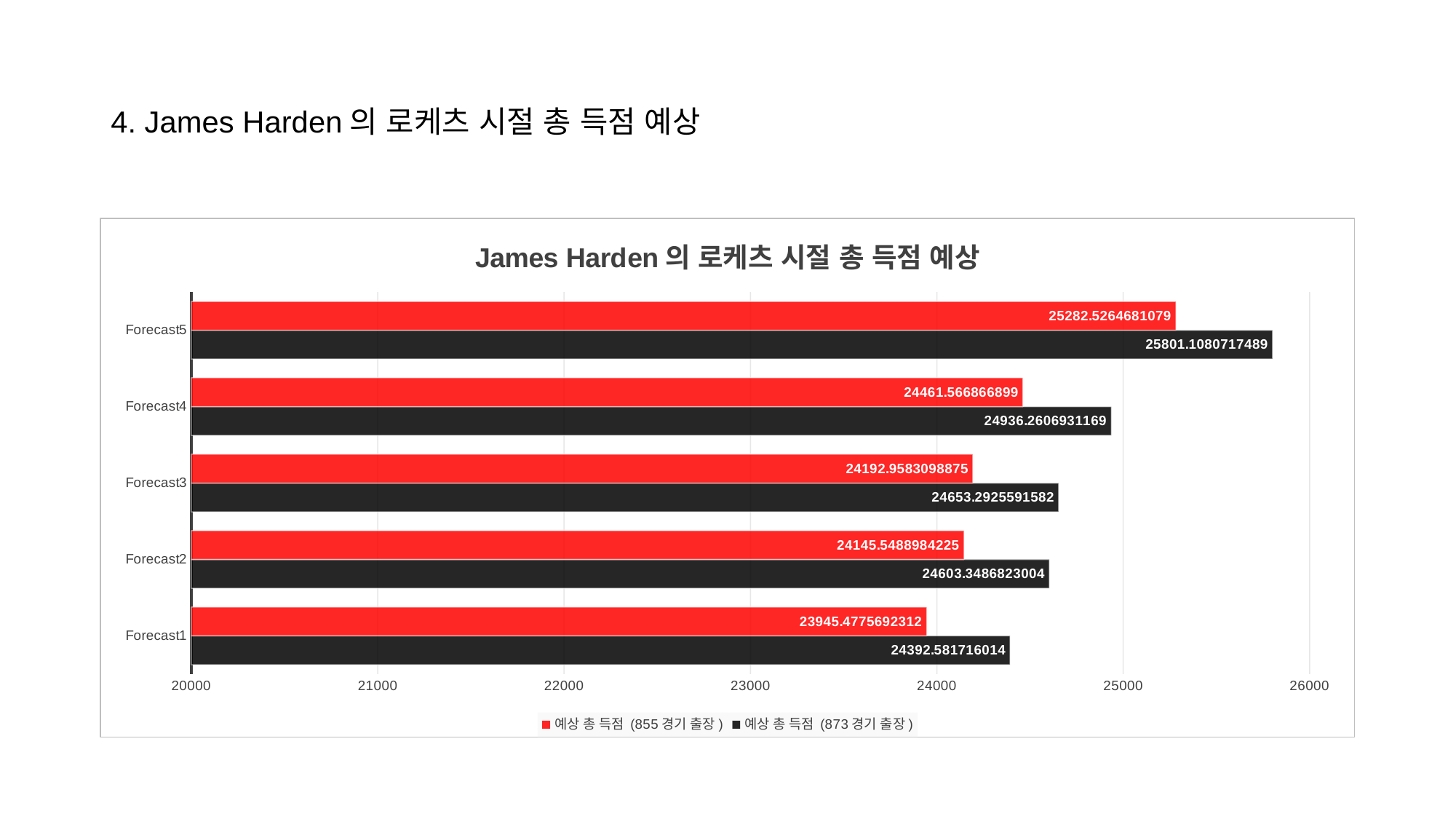

# 4. James Harden의 로케츠 시절 총 득점 예상

### Chart: James Harden의 로케츠 시절 총 득점 예상

| Category | 예상 총 득점 (873경기 출장) | 예상 총 득점 (855경기 출장) |
|---|---|---|
| Forecast1 | 24392.581716014036 | 23945.477569231236 |
| Forecast2 | 24603.348682300424 | 24145.548898422494 |
| Forecast3 | 24653.292559158166 | 24192.958309887454 |
| Forecast4 | 24936.260693116907 | 24461.566866899033 |
| Forecast5 | 25801.108071748888 | 25282.5264681079 |